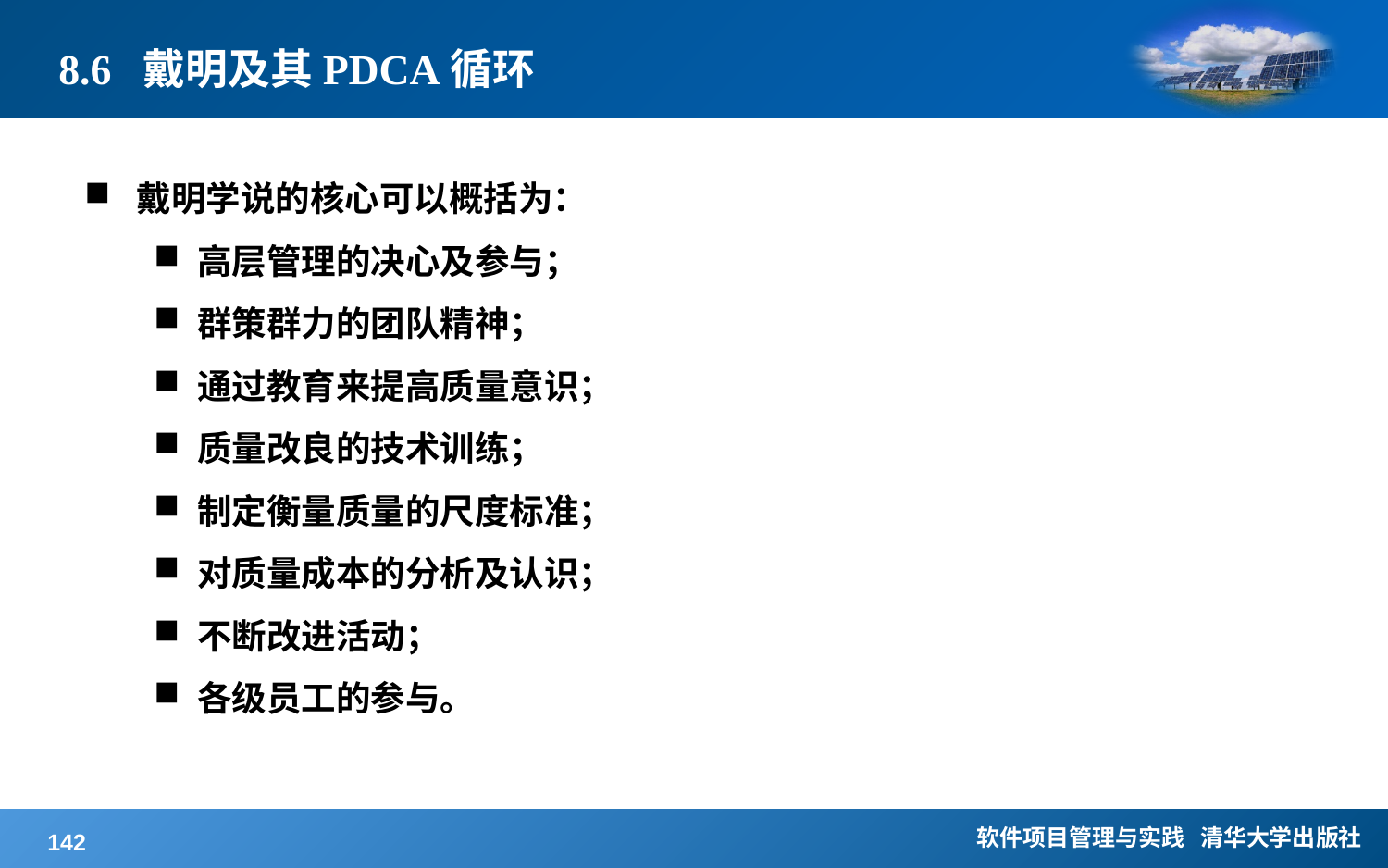

# 8.6  戴明及其PDCA循环
戴明学说的核心可以概括为：
高层管理的决心及参与；
群策群力的团队精神；
通过教育来提高质量意识；
质量改良的技术训练；
制定衡量质量的尺度标准；
对质量成本的分析及认识；
不断改进活动；
各级员工的参与。